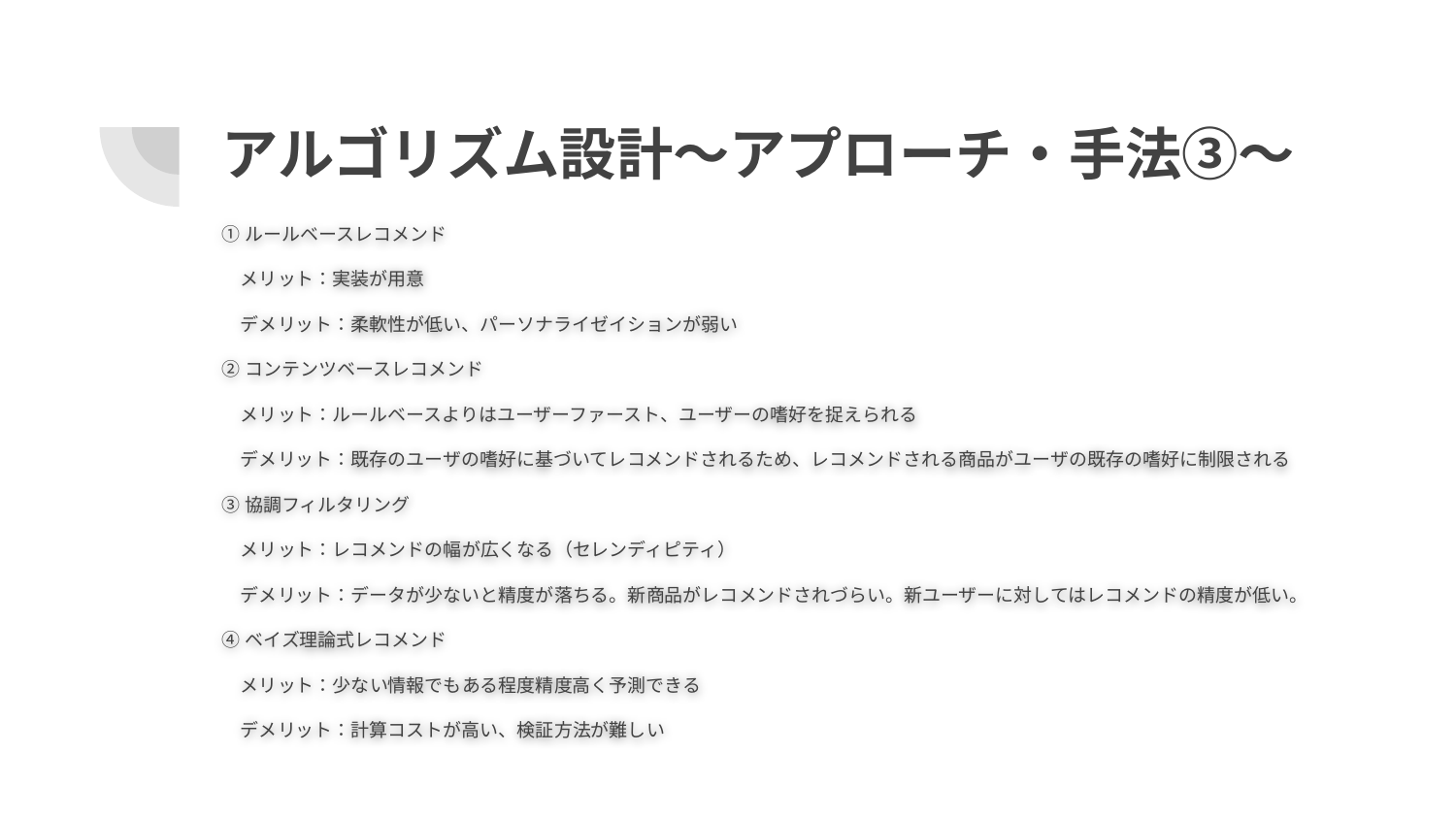

# アルゴリズム設計〜アプローチ・手法③〜
①ルールベースレコメンド
　メリット：実装が用意
　デメリット：柔軟性が低い、パーソナライゼイションが弱い
②コンテンツベースレコメンド
　メリット：ルールベースよりはユーザーファースト、ユーザーの嗜好を捉えられる
　デメリット：既存のユーザの嗜好に基づいてレコメンドされるため、レコメンドされる商品がユーザの既存の嗜好に制限される
③協調フィルタリング
　メリット：レコメンドの幅が広くなる（セレンディピティ）
　デメリット：データが少ないと精度が落ちる。新商品がレコメンドされづらい。新ユーザーに対してはレコメンドの精度が低い。
④ベイズ理論式レコメンド
　メリット：少ない情報でもある程度精度高く予測できる
　デメリット：計算コストが高い、検証方法が難しい